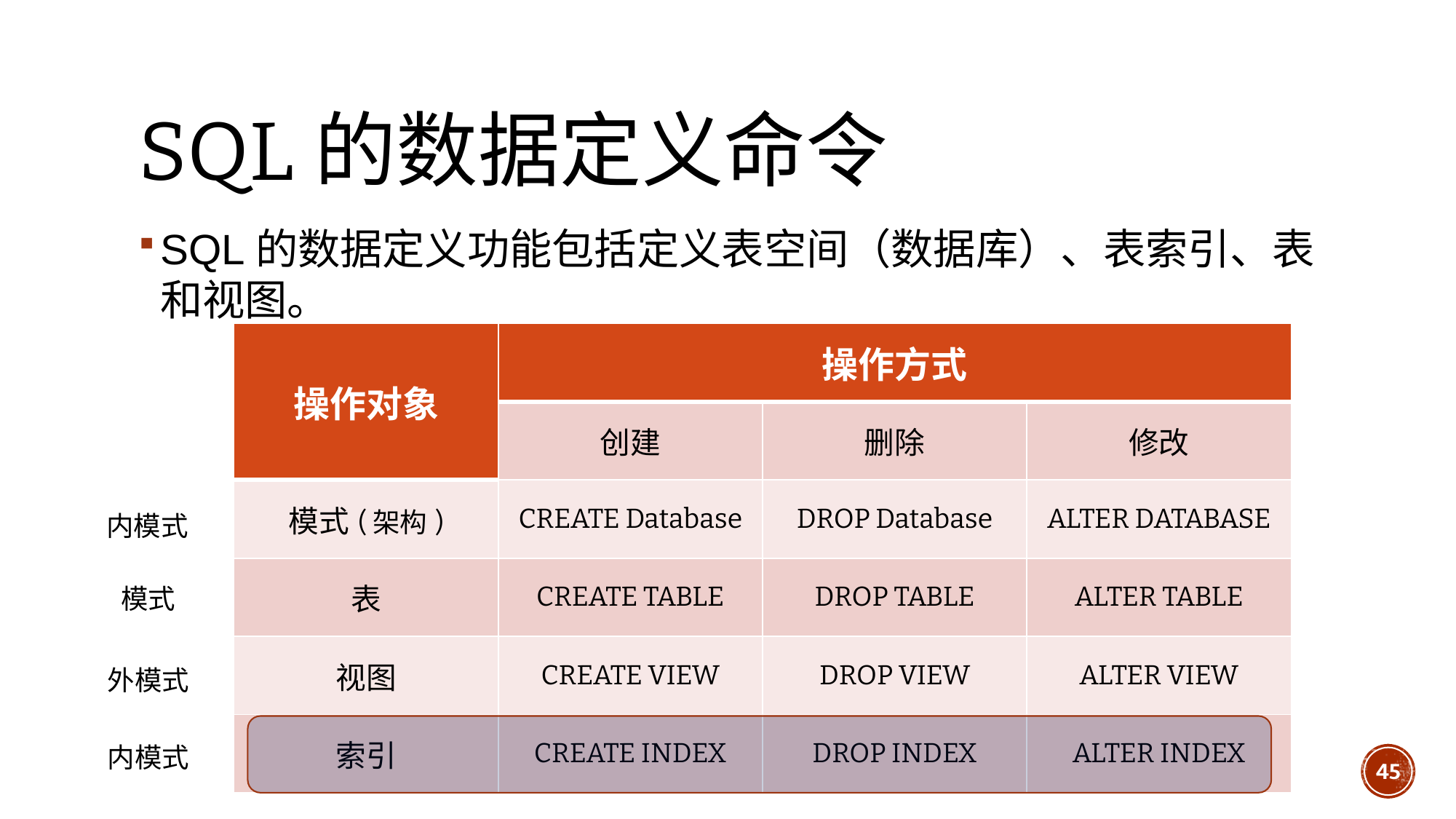

# SQL的数据定义命令
SQL的数据定义功能包括定义表空间（数据库）、表索引、表和视图。

| 操作对象 | 操作方式 |  |  |
| --- | --- | --- | --- |
|  | 创建 | 删除 | 修改 |
| 模式(架构) | CREATE Database | DROP Database | ALTER DATABASE |
| 表 | CREATE TABLE | DROP TABLE | ALTER TABLE |
| 视图 | CREATE VIEW | DROP VIEW | ALTER VIEW |
| 索引 | CREATE INDEX | DROP INDEX | ALTER INDEX |
内模式
模式
外模式

内模式
45